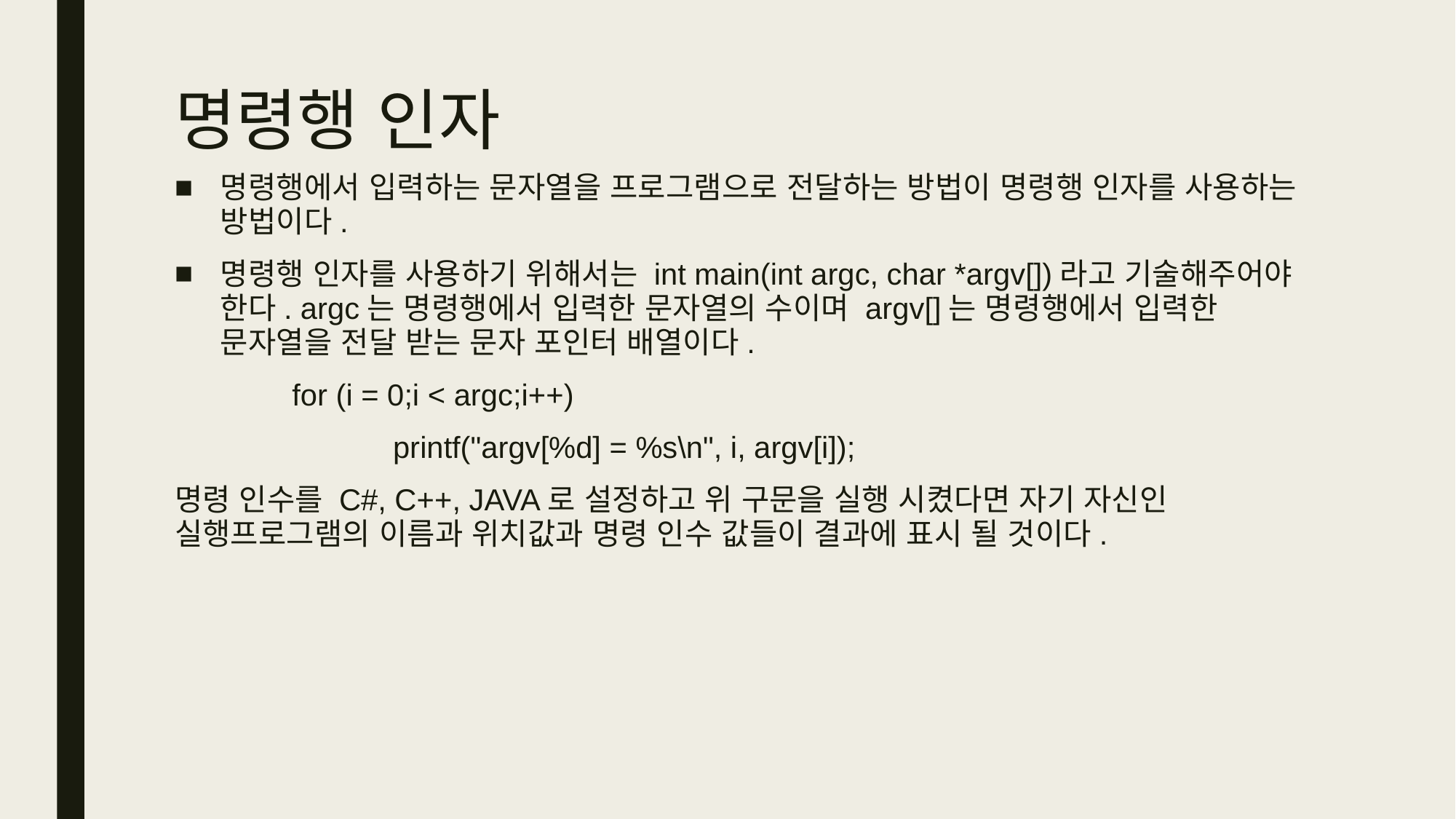

# 명령행 인자
명령행에서 입력하는 문자열을 프로그램으로 전달하는 방법이 명령행 인자를 사용하는 방법이다.
명령행 인자를 사용하기 위해서는 int main(int argc, char *argv[])라고 기술해주어야 한다. argc는 명령행에서 입력한 문자열의 수이며 argv[]는 명령행에서 입력한 문자열을 전달 받는 문자 포인터 배열이다.
	 for (i = 0;i < argc;i++)
		printf("argv[%d] = %s\n", i, argv[i]);
명령 인수를 C#, C++, JAVA로 설정하고 위 구문을 실행 시켰다면 자기 자신인 실행프로그램의 이름과 위치값과 명령 인수 값들이 결과에 표시 될 것이다.